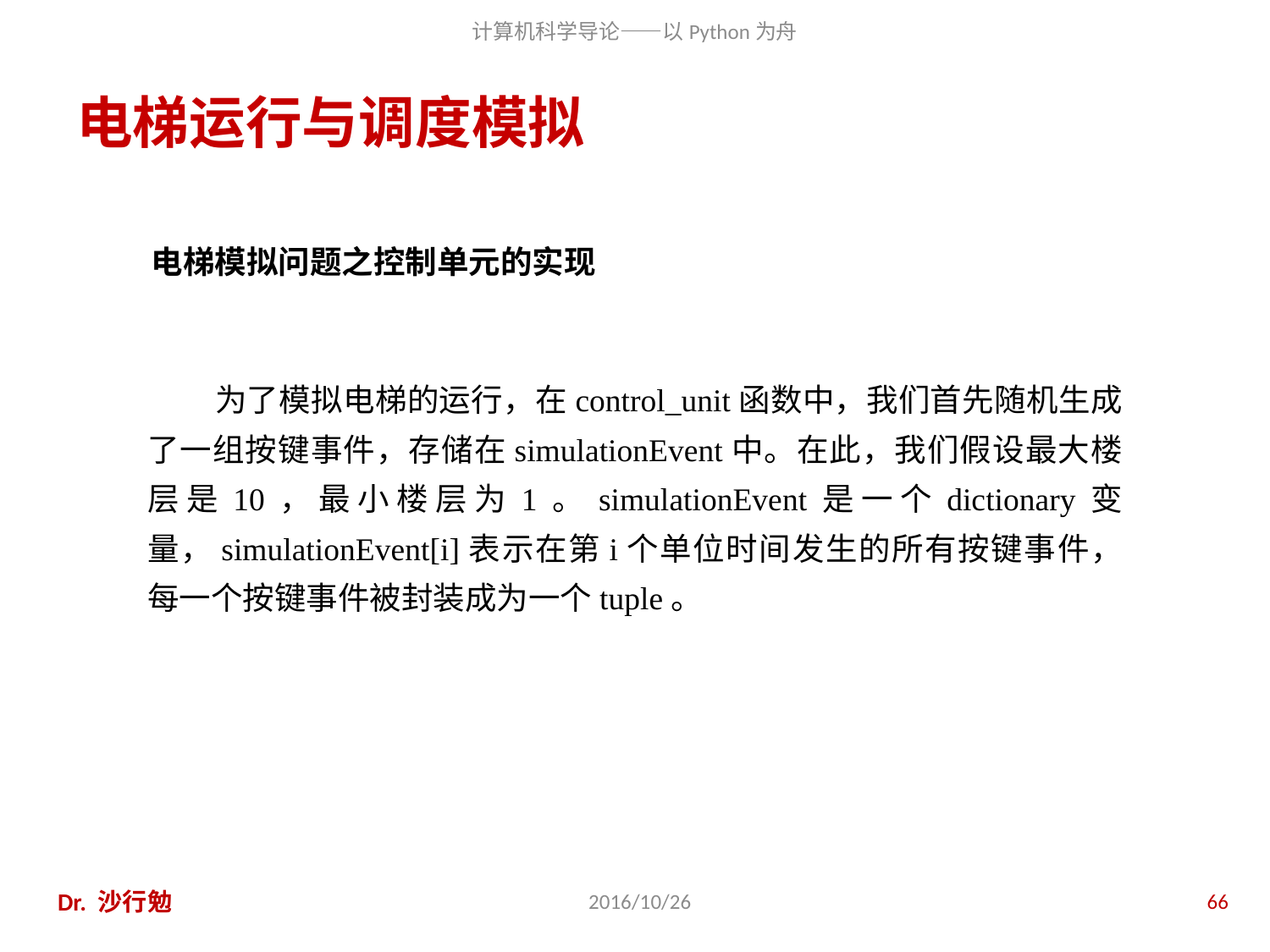

# 电梯运行与调度模拟
电梯模拟问题之控制单元的实现
        为了模拟电梯的运行，在control_unit函数中，我们首先随机生成了一组按键事件，存储在simulationEvent中。在此，我们假设最大楼层是10，最小楼层为1。simulationEvent是一个dictionary变量，simulationEvent[i]表示在第i个单位时间发生的所有按键事件，每一个按键事件被封装成为一个tuple。
Dr. 沙行勉
2016/10/26
66